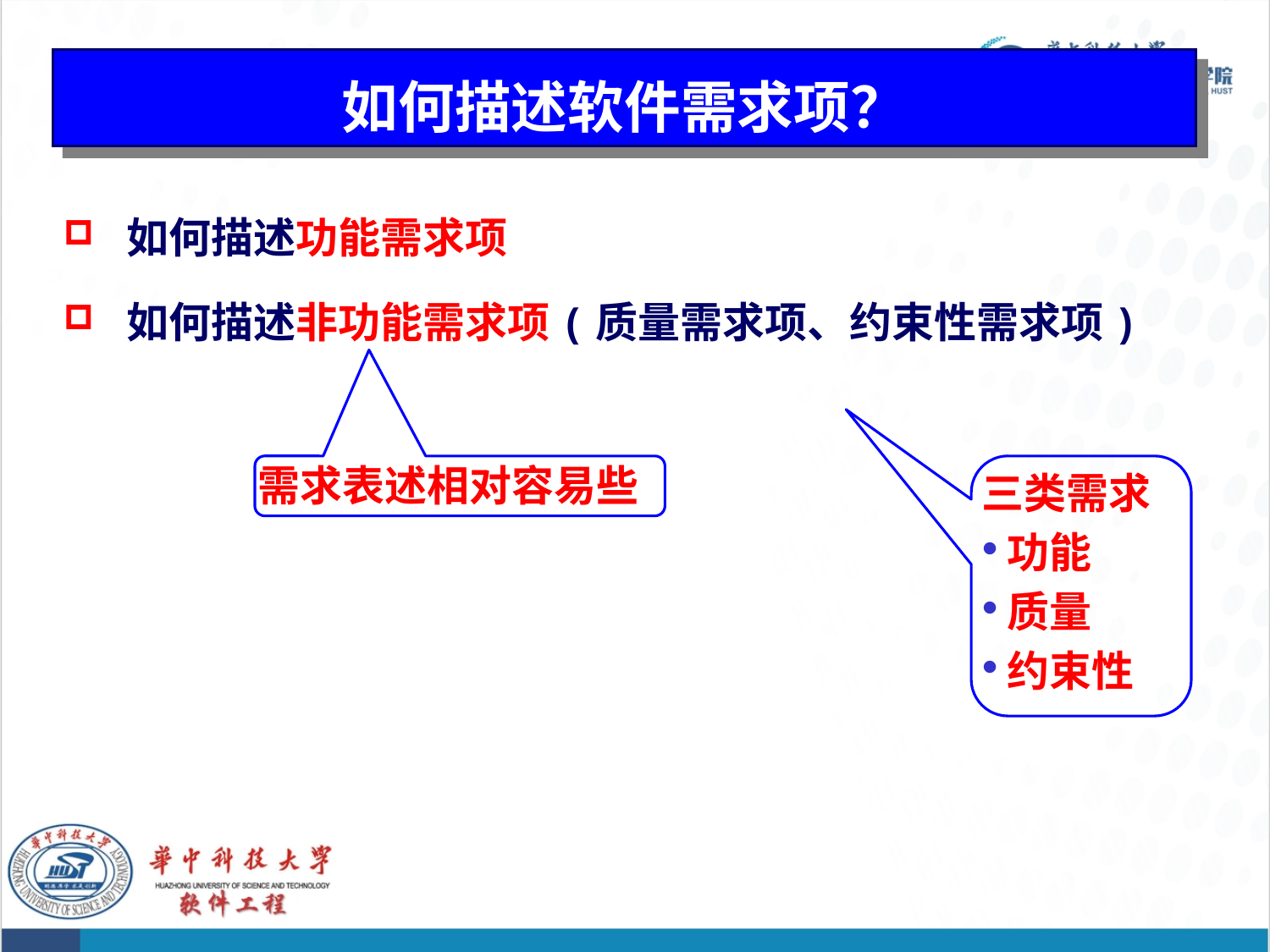

# 如何描述软件需求项？
如何描述功能需求项
如何描述非功能需求项(质量需求项、约束性需求项)
需求表述相对容易些
三类需求
功能
质量
约束性